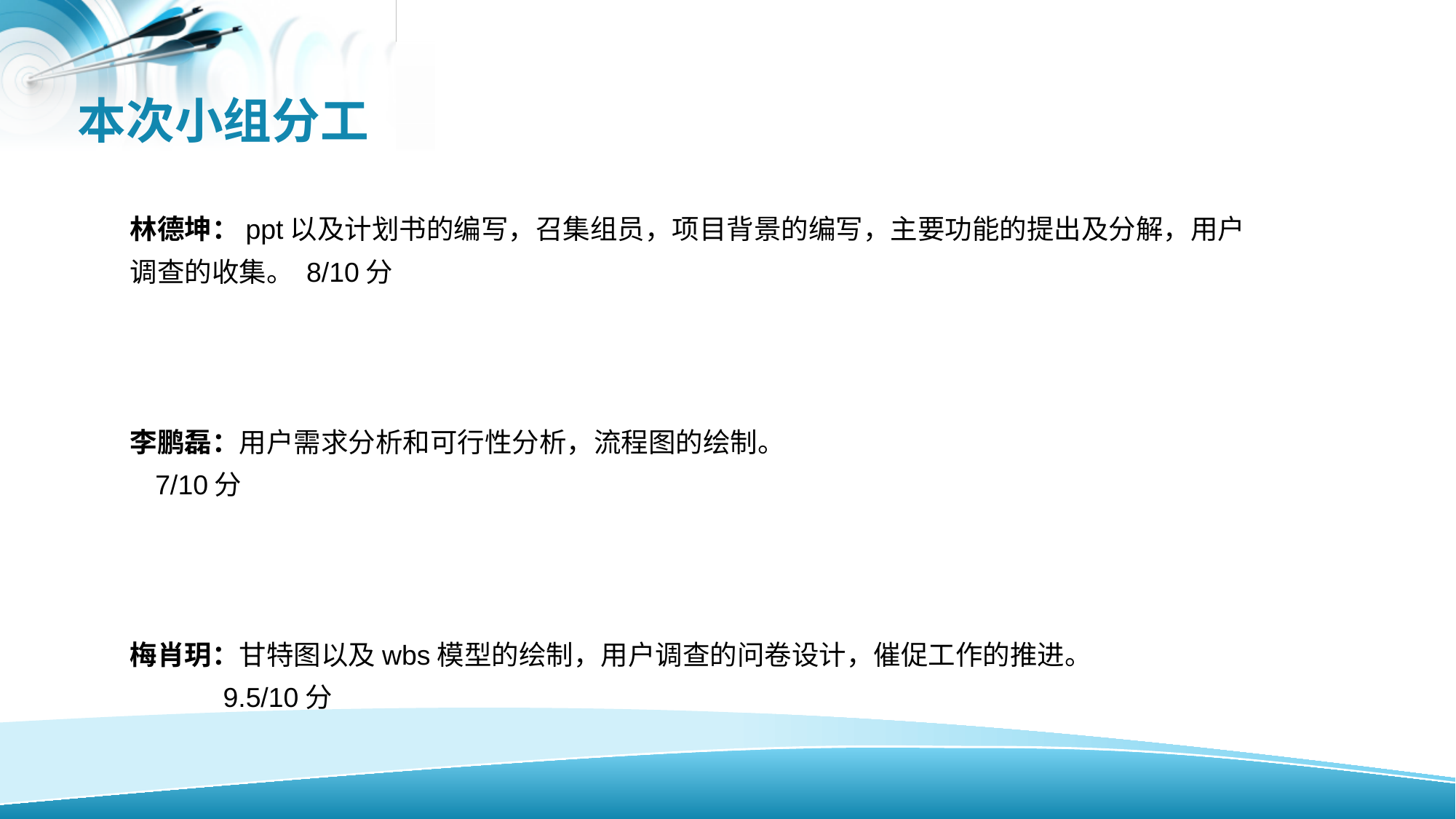

# 本次小组分工
林德坤：ppt以及计划书的编写，召集组员，项目背景的编写，主要功能的提出及分解，用户调查的收集。 8/10分

李鹏磊：用户需求分析和可行性分析，流程图的绘制。                                                                                  7/10分

梅肖玥：甘特图以及wbs模型的绘制，用户调查的问卷设计，催促工作的推进。                                           9.5/10分